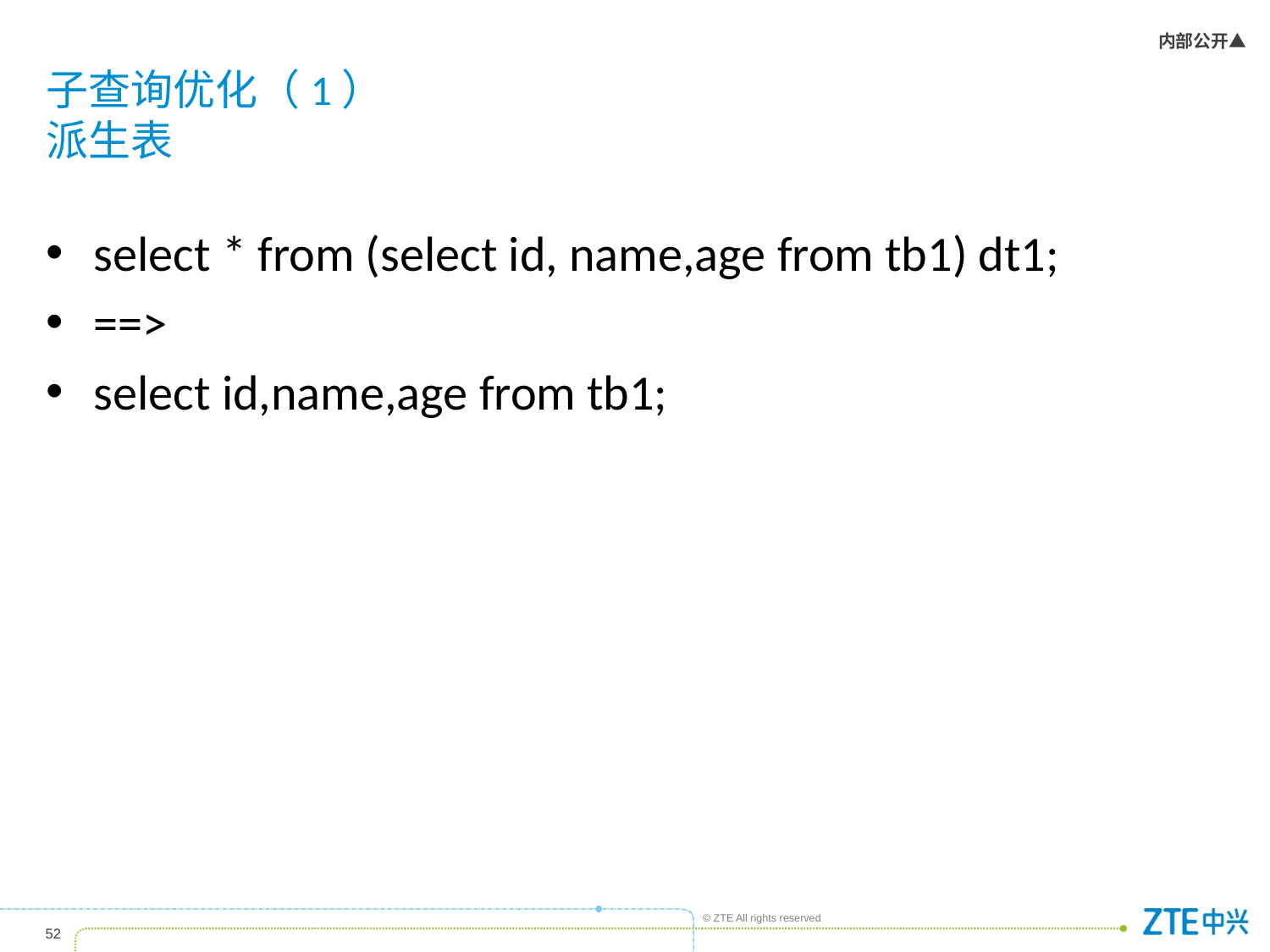

# 子查询优化（1） 派生表
select * from (select id, name,age from tb1) dt1;
==>
select id,name,age from tb1;